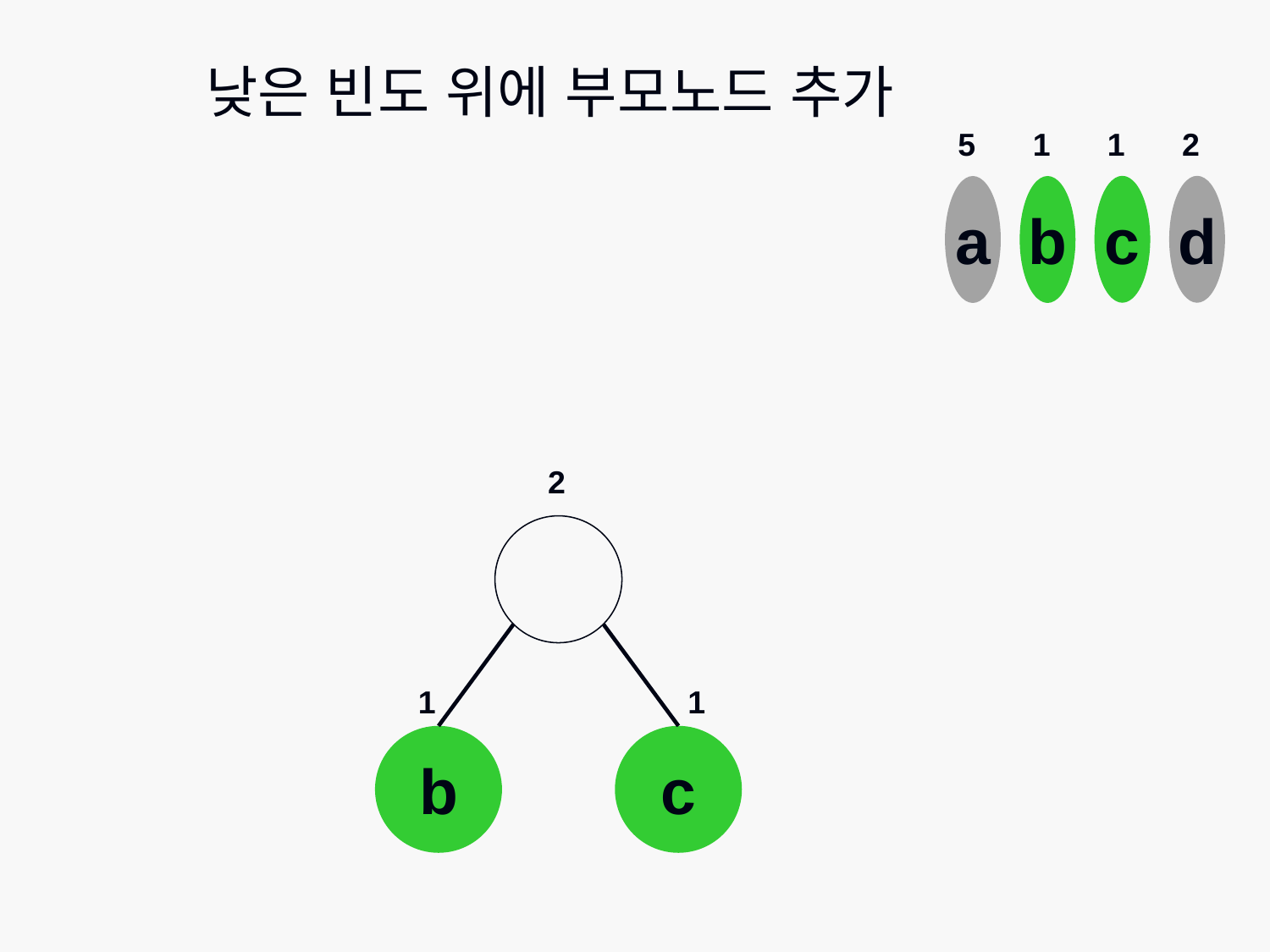

# 낮은 빈도 위에 부모노드 추가
5
1
1
2
c
d
a
b
2

1
1
b
c